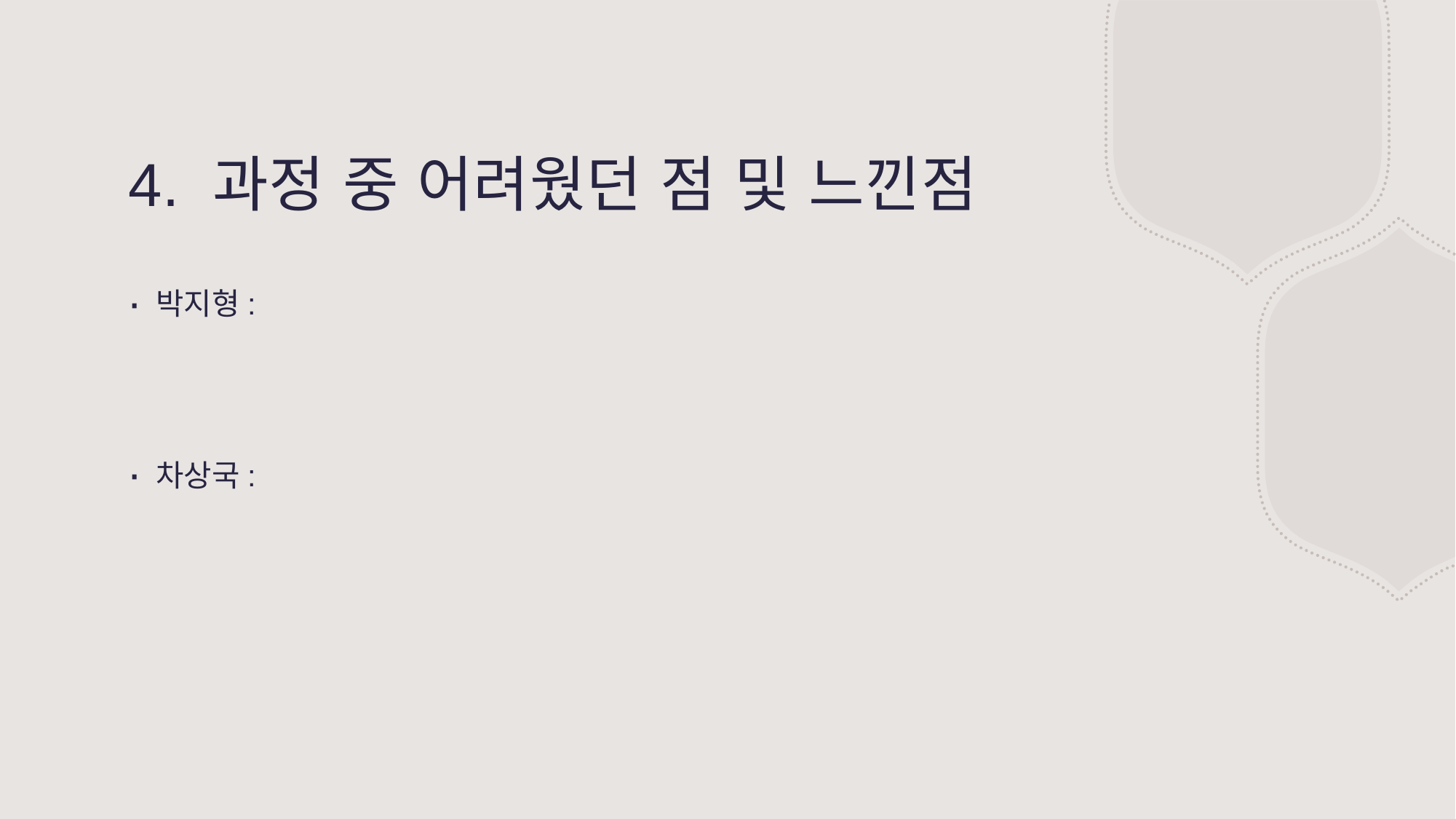

# 4. 과정 중 어려웠던 점 및 느낀점
박지형:

차상국: